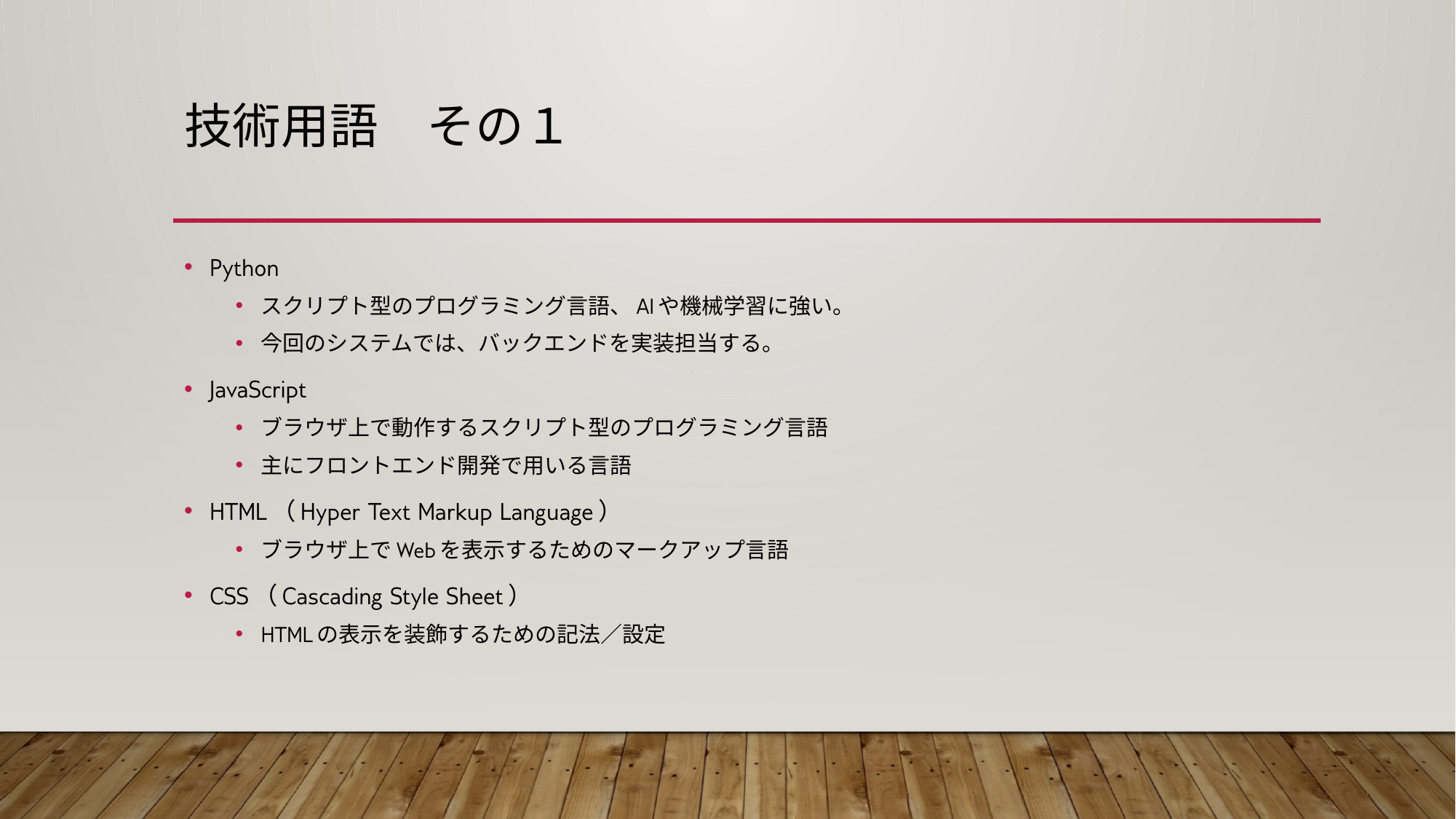

# 技術用語　その１
Python
スクリプト型のプログラミング言語、AIや機械学習に強い。
今回のシステムでは、バックエンドを実装担当する。
JavaScript
ブラウザ上で動作するスクリプト型のプログラミング言語
主にフロントエンド開発で用いる言語
HTML（Hyper Text Markup Language）
ブラウザ上でWebを表示するためのマークアップ言語
CSS（Cascading Style Sheet）
HTMLの表示を装飾するための記法／設定